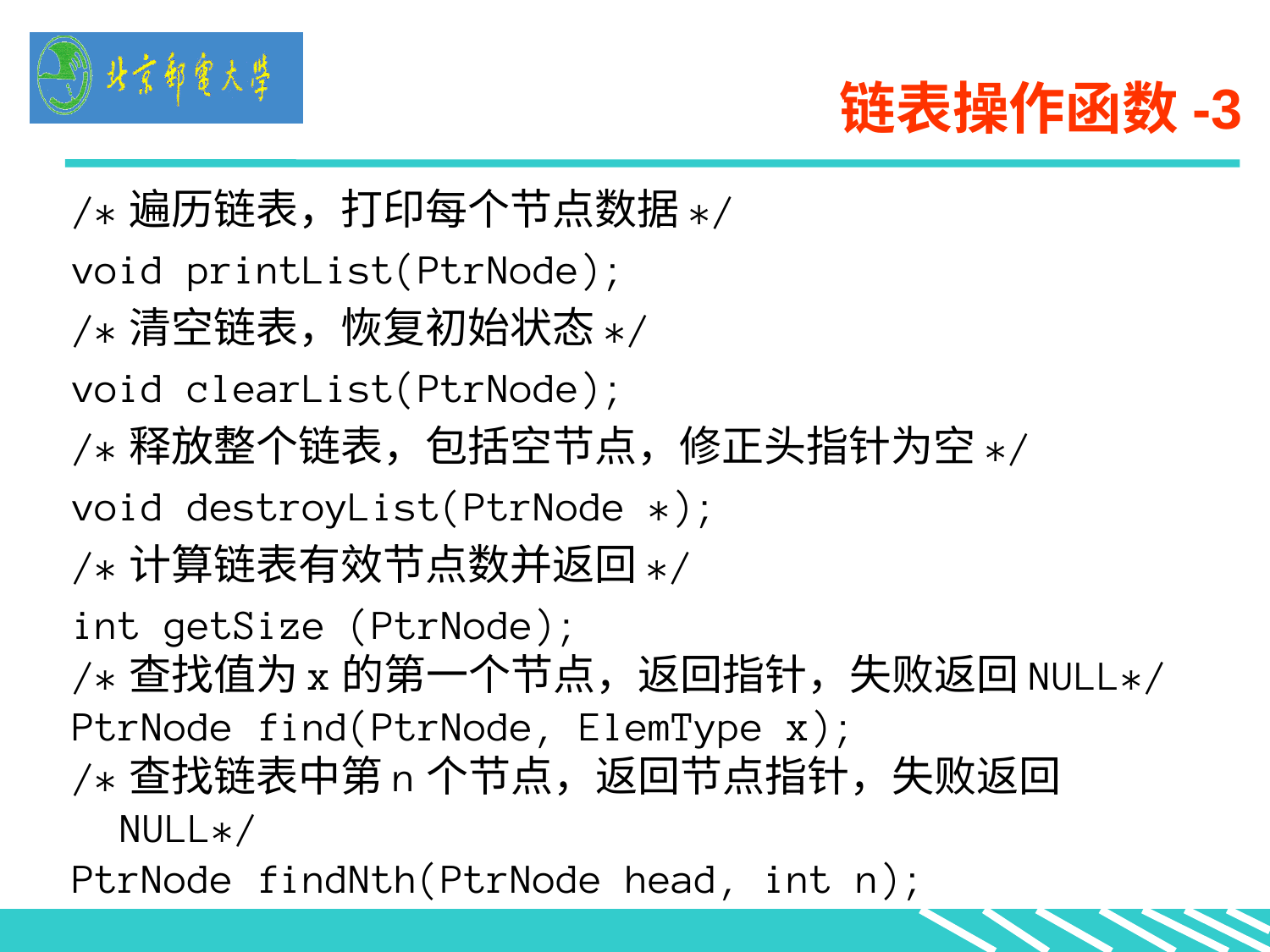

# 链表操作函数-3
/*遍历链表，打印每个节点数据*/
void printList(PtrNode);
/*清空链表，恢复初始状态*/
void clearList(PtrNode);
/*释放整个链表，包括空节点，修正头指针为空*/
void destroyList(PtrNode *);
/*计算链表有效节点数并返回*/
int getSize (PtrNode);
/*查找值为x的第一个节点，返回指针，失败返回NULL*/
PtrNode find(PtrNode, ElemType x);
/*查找链表中第n个节点，返回节点指针，失败返回NULL*/
PtrNode findNth(PtrNode head, int n);